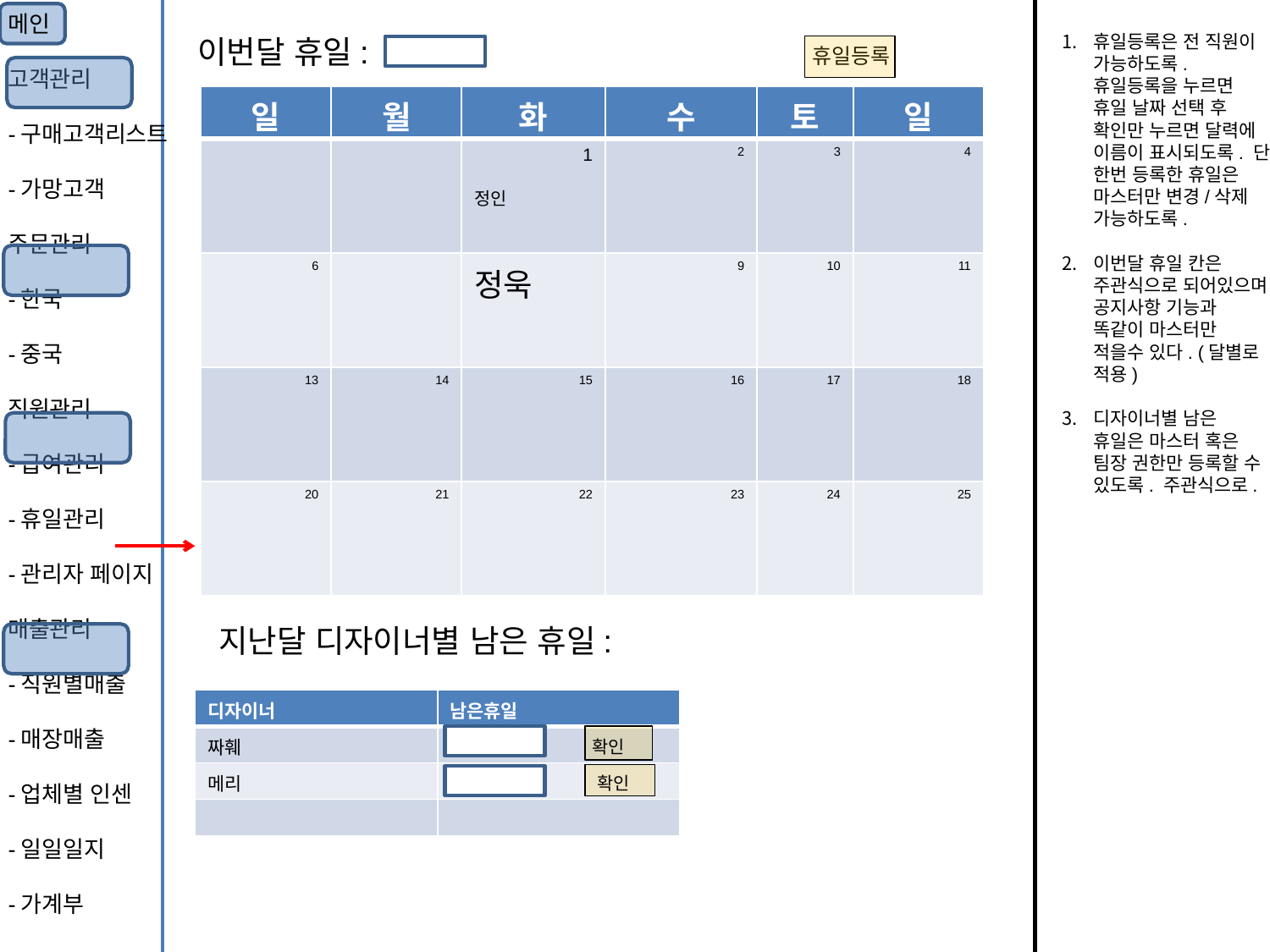

메인

고객관리

-구매고객리스트

-가망고객

주문관리

-한국

-중국

직원관리

-급여관리

-휴일관리

-관리자 페이지

매출관리

-직원별매출

-매장매출

-업체별 인센

-일일일지

-가계부

휴일등록은 전 직원이 가능하도록. 휴일등록을 누르면 휴일 날짜 선택 후 확인만 누르면 달력에 이름이 표시되도록. 단 한번 등록한 휴일은 마스터만 변경/삭제 가능하도록.

이번달 휴일 칸은 주관식으로 되어있으며 공지사항 기능과 똑같이 마스터만 적을수 있다. (달별로 적용)

디자이너별 남은 휴일은 마스터 혹은 팀장 권한만 등록할 수 있도록. 주관식으로.

이번달 휴일:

휴일등록

| 일 | 월 | 화 | 수 | 토 | 일 |
| --- | --- | --- | --- | --- | --- |
|  |  | 1 정인 | 2 | 3 | 4 |
| 6 |  | 정욱 | 9 | 10 | 11 |
| 13 | 14 | 15 | 16 | 17 | 18 |
| 20 | 21 | 22 | 23 | 24 | 25 |
지난달 디자이너별 남은 휴일:
| 디자이너 | 남은휴일 |
| --- | --- |
| 짜훼 |  |
| 메리 |  |
|  |  |

확인

확인